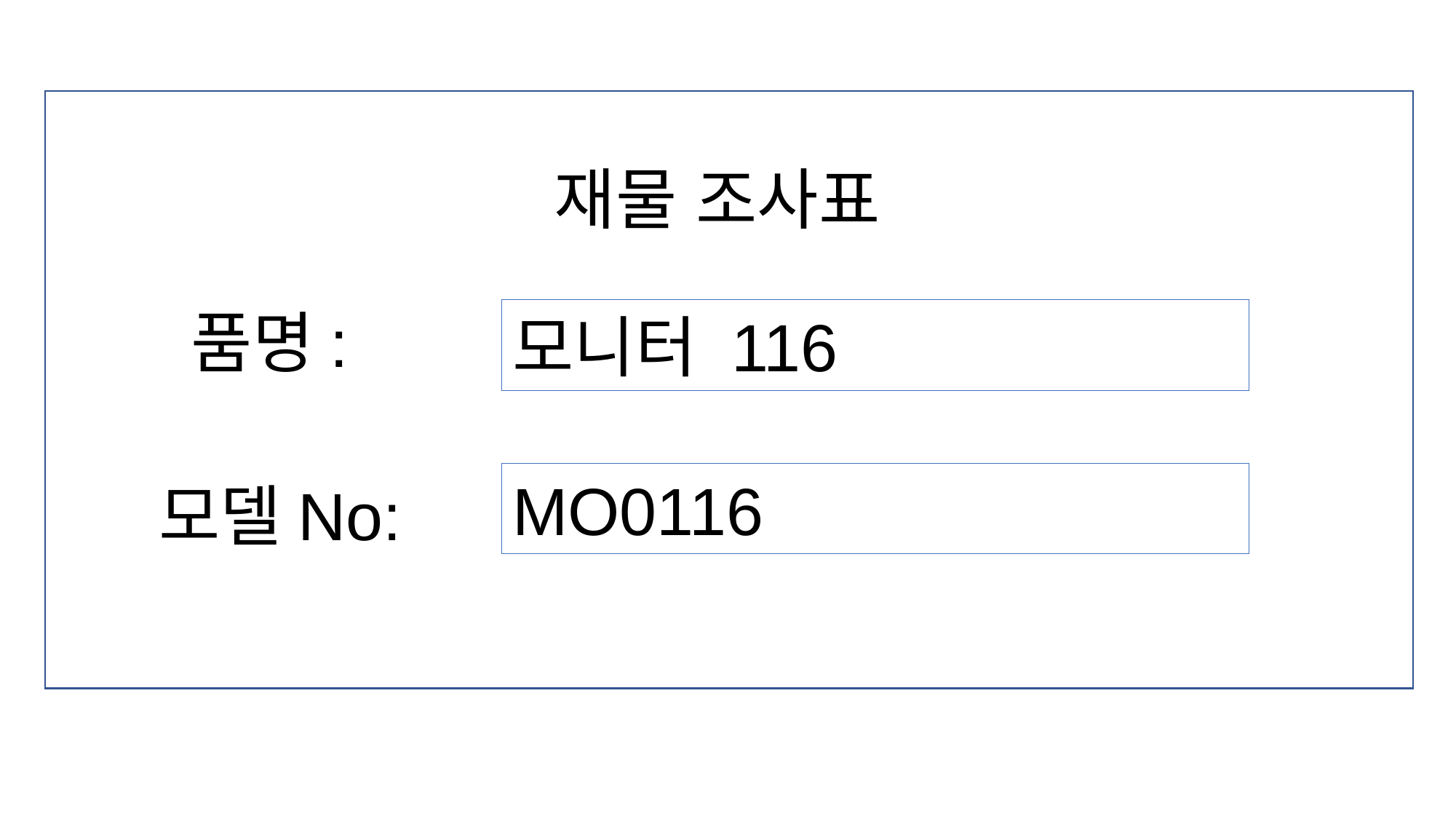

재물 조사표
품명:
모니터 116
MO0116
모델No: